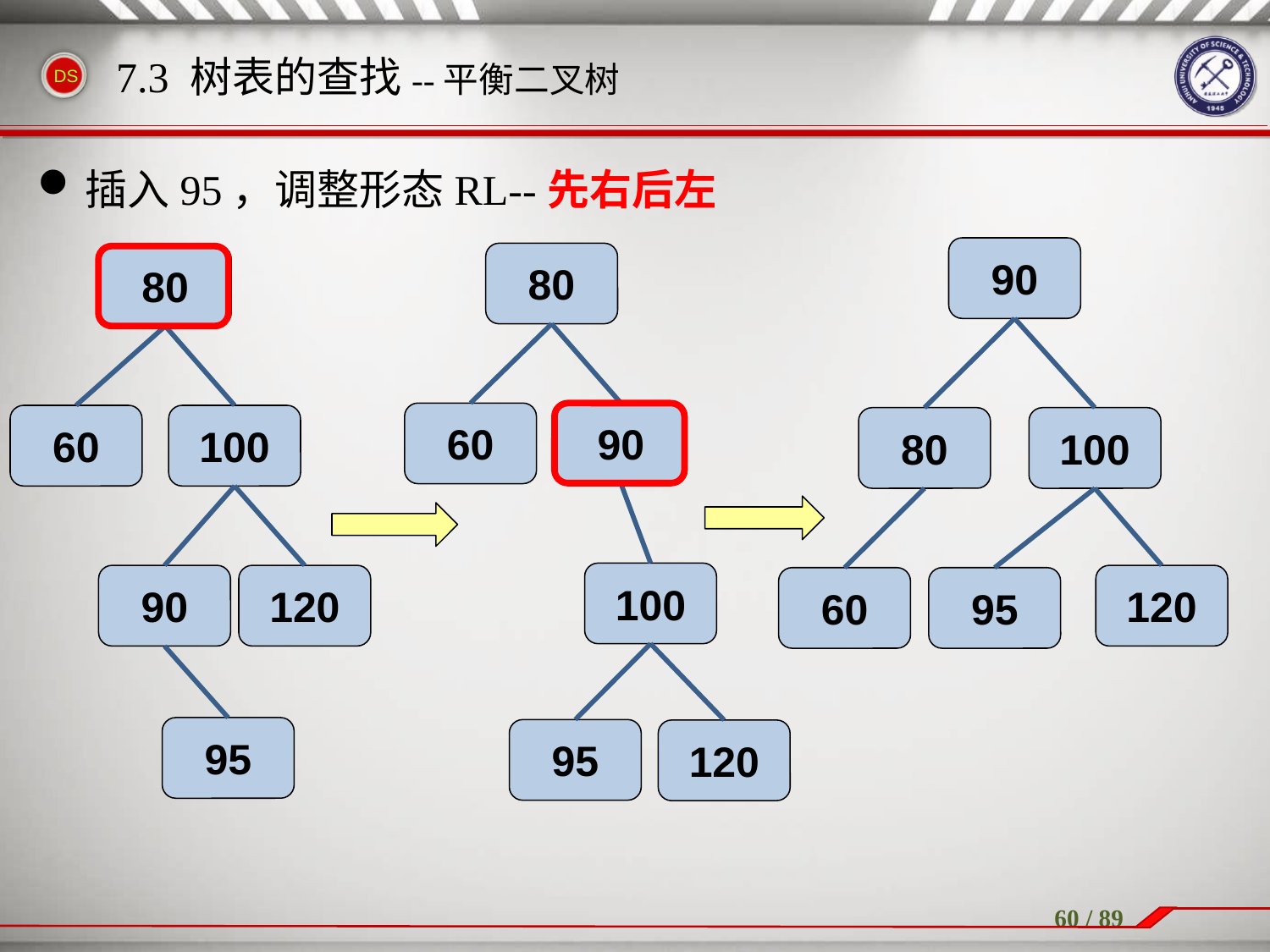

7.3 树表的查找--平衡二叉树
插入95，调整形态RL--先右后左
90
80
100
120
60
95
80
60
90
100
95
120
80

60
100

90
120
95